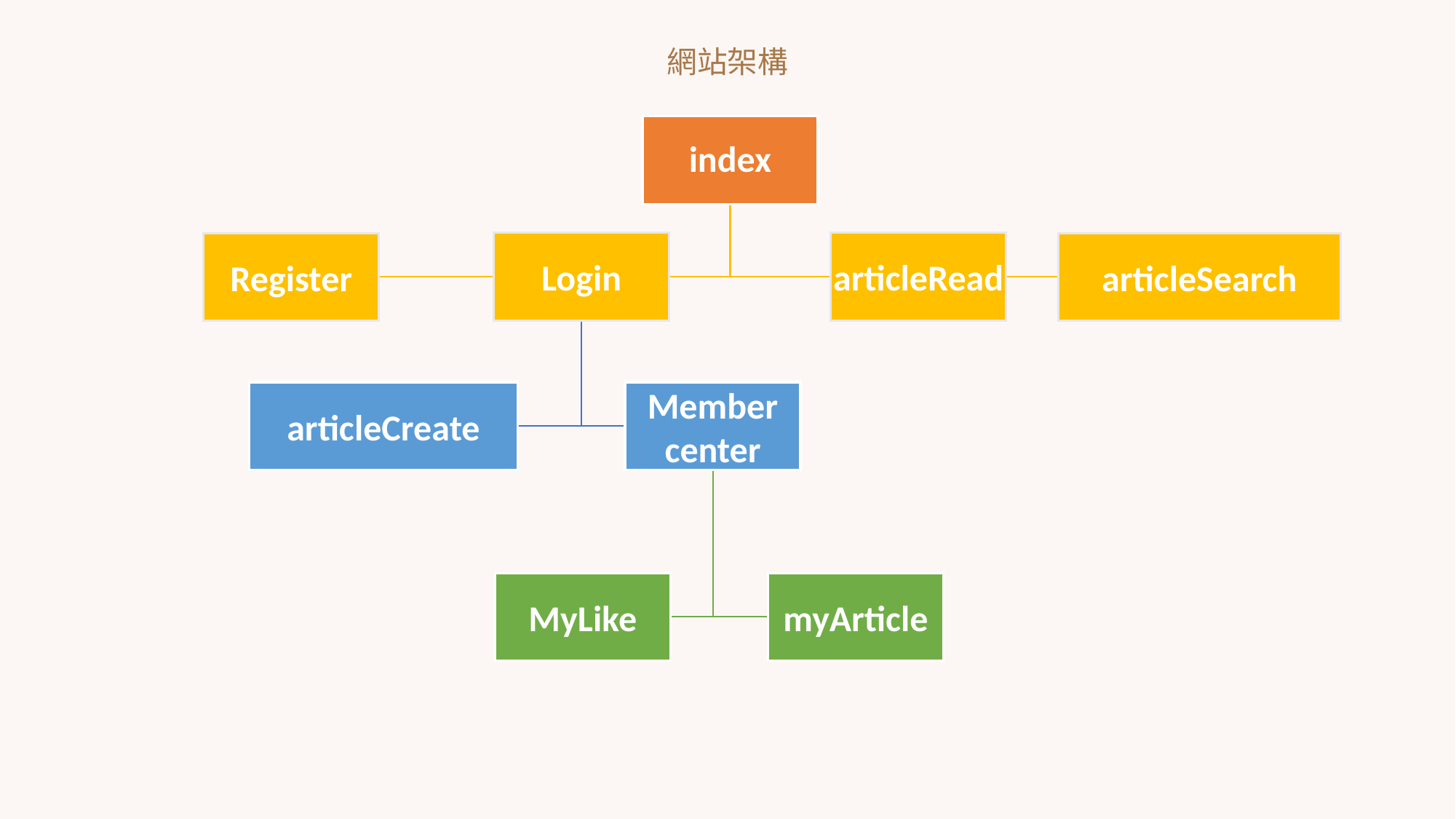

網站架構
index
Register
articleSearch
Login
articleCreate
Member center
MyLike
myArticle
articleRead